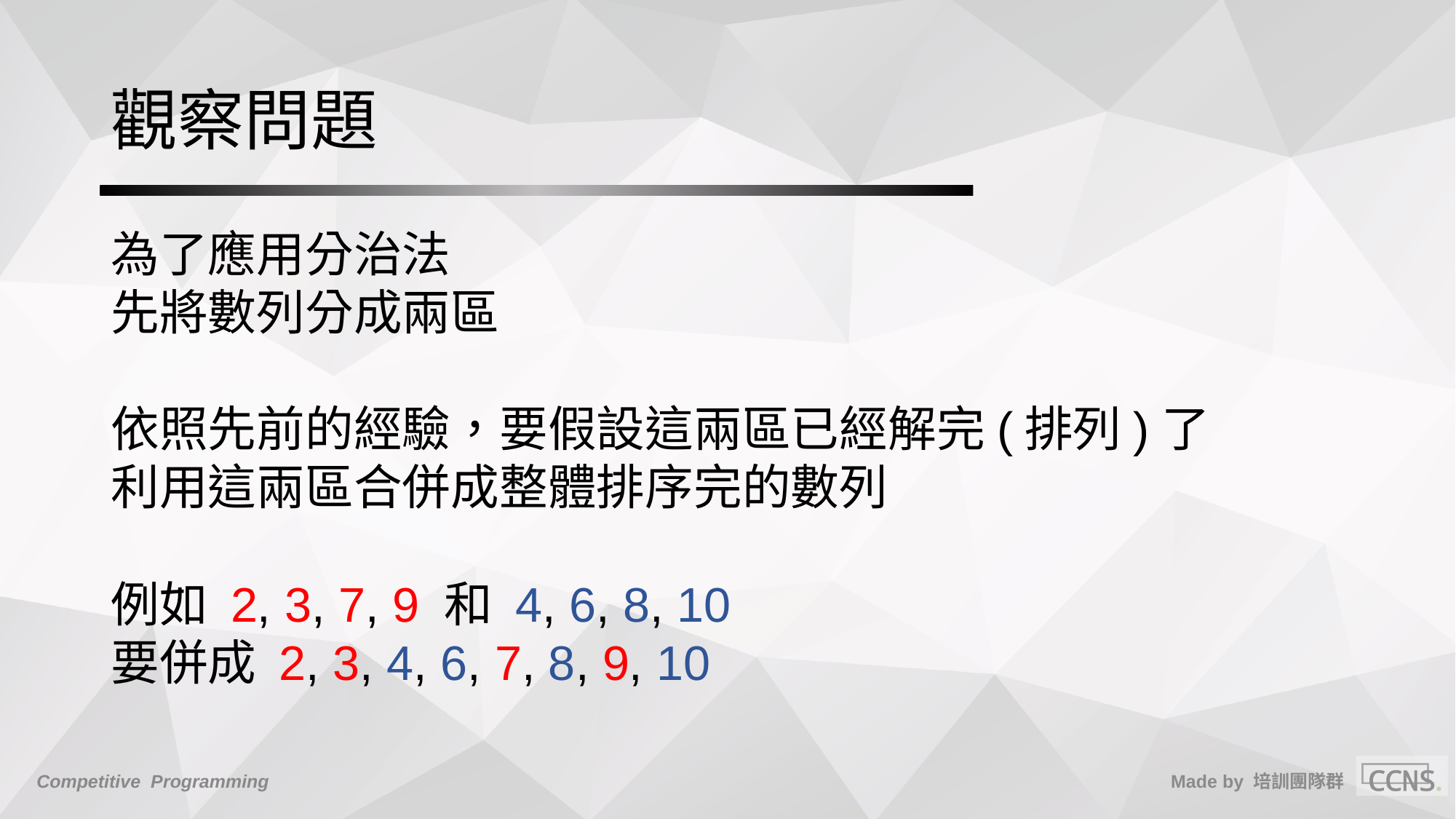

# 觀察問題
為了應用分治法
先將數列分成兩區

依照先前的經驗，要假設這兩區已經解完(排列)了
利用這兩區合併成整體排序完的數列

例如 2, 3, 7, 9 和 4, 6, 8, 10
要併成 2, 3, 4, 6, 7, 8, 9, 10